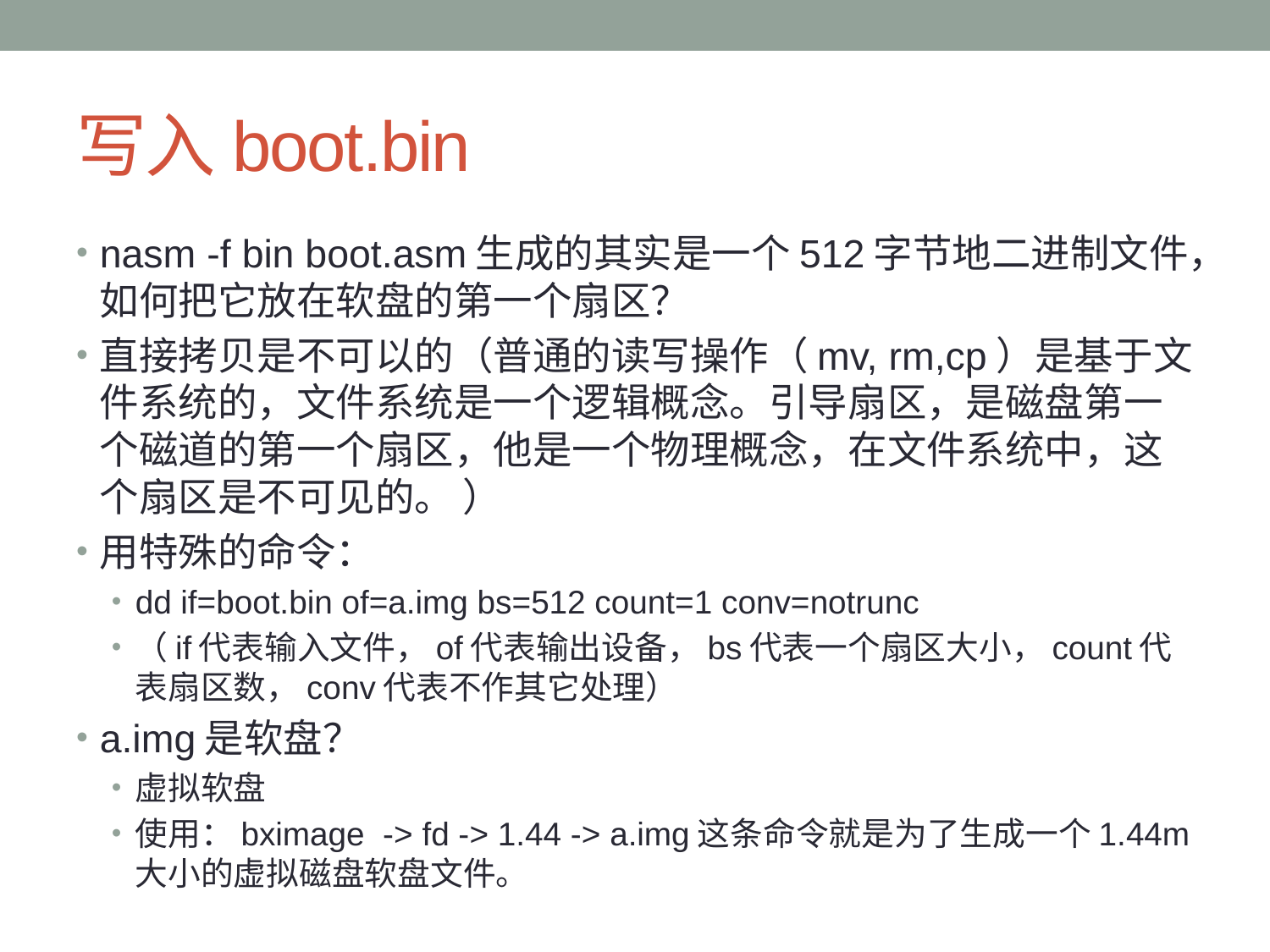

# 写入boot.bin
nasm -f bin boot.asm生成的其实是一个512字节地二进制文件，如何把它放在软盘的第一个扇区？
直接拷贝是不可以的（普通的读写操作（mv, rm,cp）是基于文件系统的，文件系统是一个逻辑概念。引导扇区，是磁盘第一个磁道的第一个扇区，他是一个物理概念，在文件系统中，这个扇区是不可见的。 ）
用特殊的命令：
dd if=boot.bin of=a.img bs=512 count=1 conv=notrunc
（if代表输入文件，of代表输出设备，bs代表一个扇区大小，count代表扇区数，conv代表不作其它处理）
a.img是软盘？
虚拟软盘
使用：bximage  -> fd -> 1.44 -> a.img这条命令就是为了生成一个1.44m大小的虚拟磁盘软盘文件。